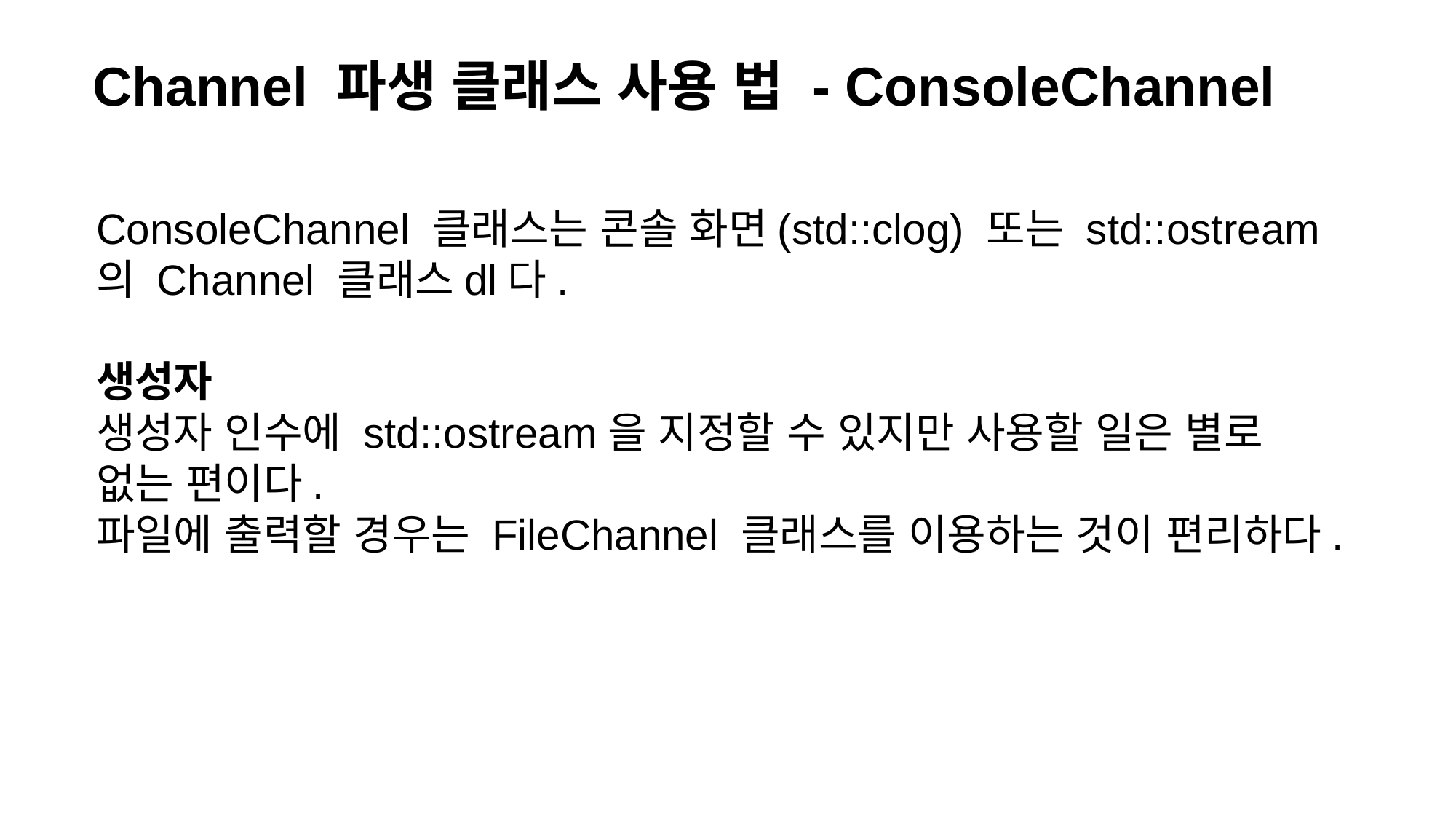

Channel 파생 클래스 사용 법 - ConsoleChannel
ConsoleChannel 클래스는 콘솔 화면(std::clog) 또는 std::ostream의 Channel 클래스dl다.

생성자
생성자 인수에 std::ostream을 지정할 수 있지만 사용할 일은 별로 없는 편이다.
파일에 출력할 경우는 FileChannel 클래스를 이용하는 것이 편리하다.